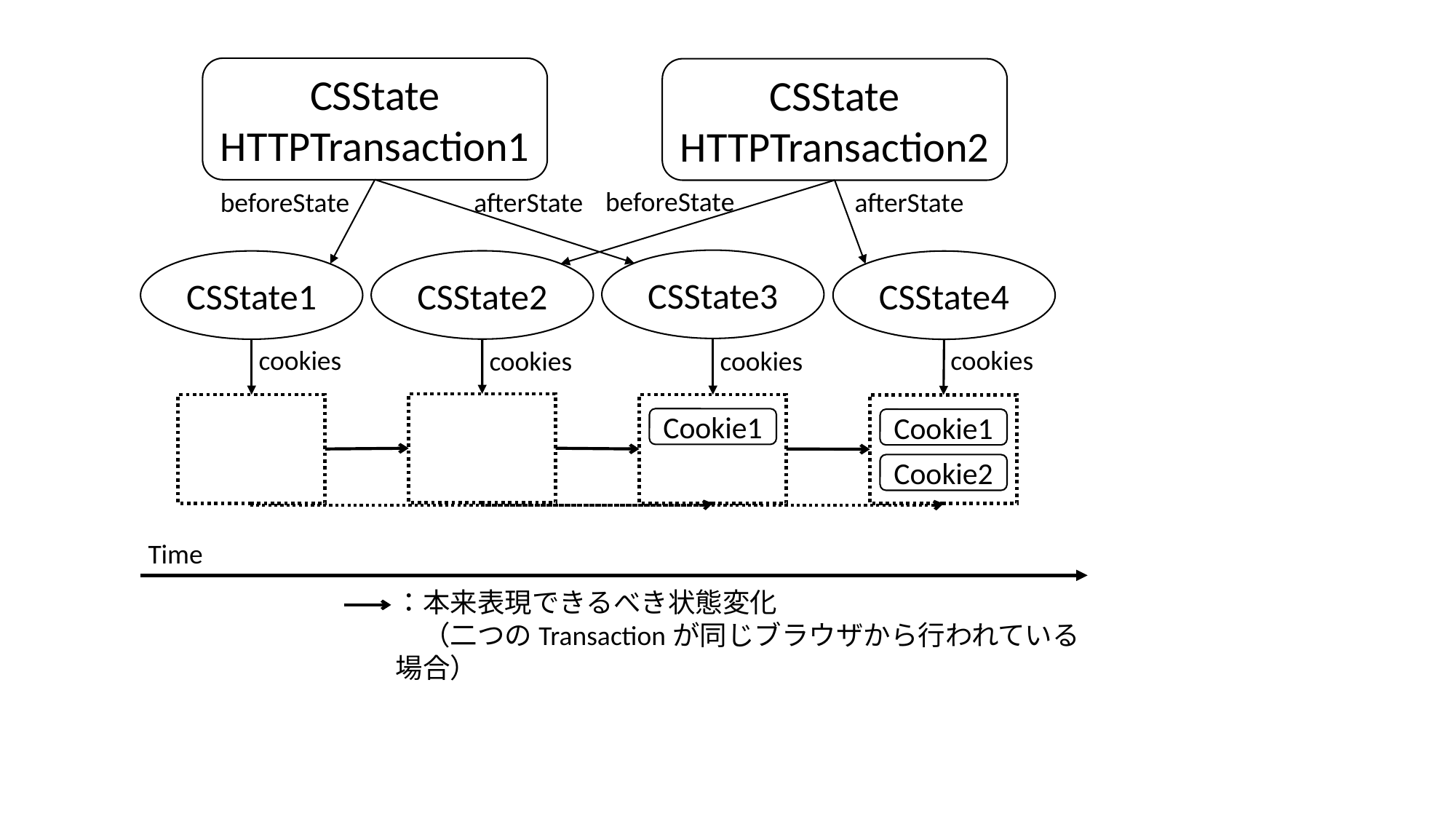

CSState
HTTPTransaction1
CSState
HTTPTransaction2
beforeState
afterState
beforeState
afterState
CSState3
CSState2
CSState1
CSState4
cookies
cookies
cookies
cookies

Cookie1

Cookie2
Cookie1
Time
：本来表現できるべき状態変化
　（二つのTransactionが同じブラウザから行われている場合）